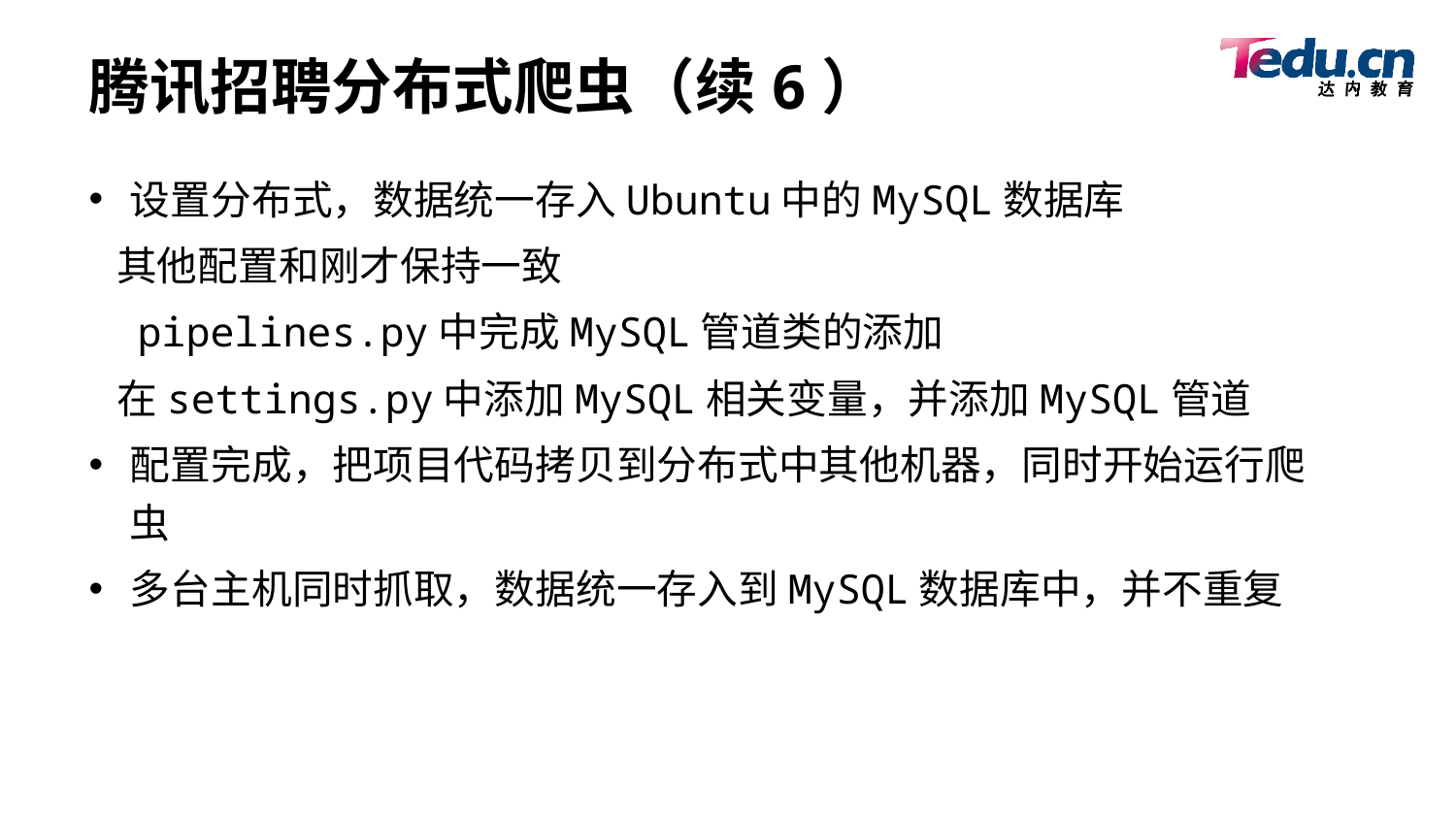

# 腾讯招聘分布式爬虫（续6）
设置分布式，数据统一存入Ubuntu中的MySQL数据库
  其他配置和刚才保持一致
  pipelines.py中完成MySQL管道类的添加
  在settings.py中添加MySQL相关变量，并添加MySQL管道
配置完成，把项目代码拷贝到分布式中其他机器，同时开始运行爬虫
多台主机同时抓取，数据统一存入到MySQL数据库中，并不重复